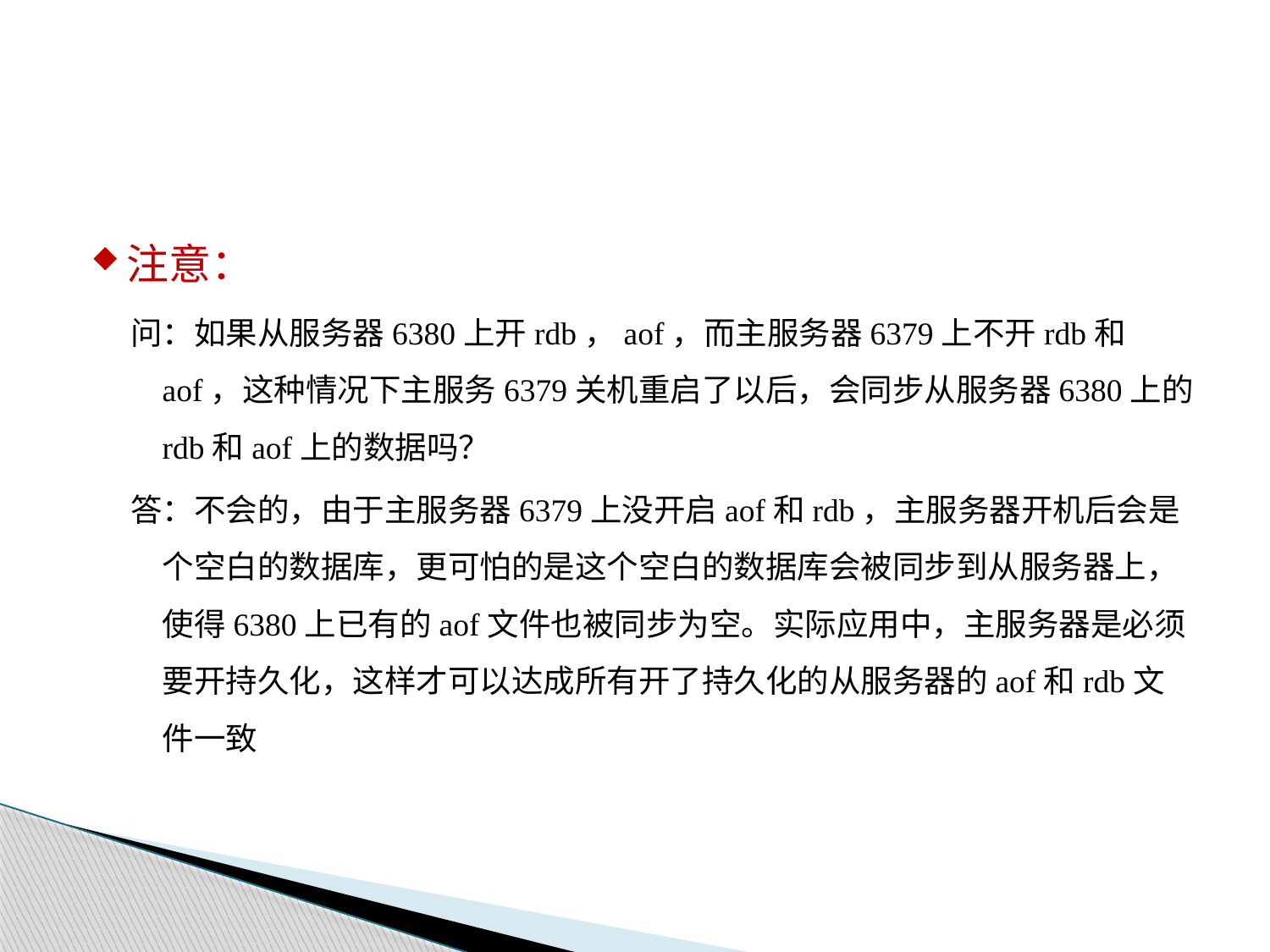

#
注意：
问：如果从服务器6380上开rdb，aof，而主服务器6379上不开rdb和aof，这种情况下主服务6379关机重启了以后，会同步从服务器6380上的rdb和aof上的数据吗？
答：不会的，由于主服务器6379上没开启aof和rdb，主服务器开机后会是个空白的数据库，更可怕的是这个空白的数据库会被同步到从服务器上，使得6380上已有的aof文件也被同步为空。实际应用中，主服务器是必须要开持久化，这样才可以达成所有开了持久化的从服务器的aof和rdb文件一致